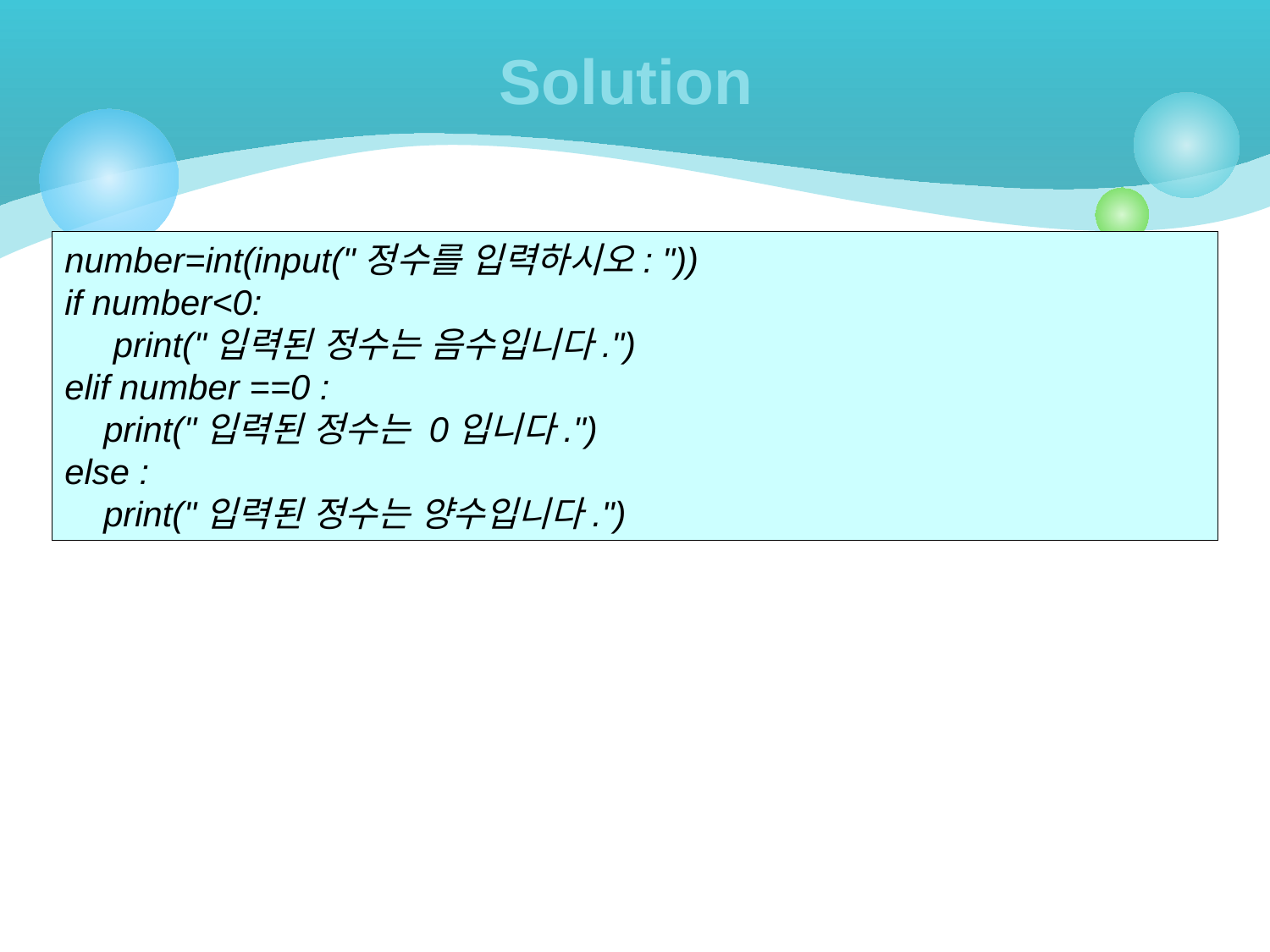

# Solution
number=int(input("정수를 입력하시오: "))
if number<0:
     print("입력된 정수는 음수입니다.")
elif number ==0 :
    print("입력된 정수는 0입니다.")
else :
    print("입력된 정수는 양수입니다.")